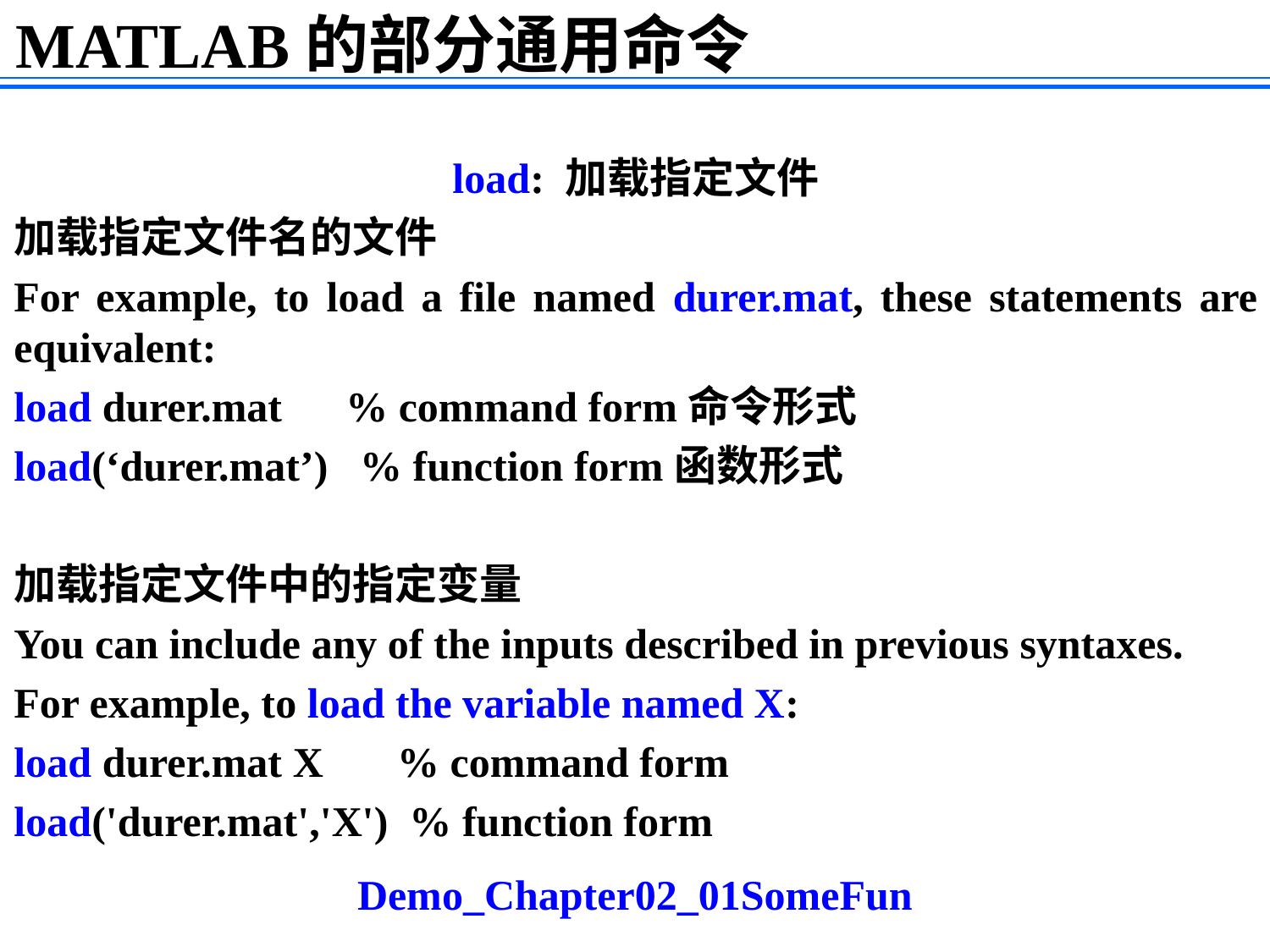

MATLAB的部分通用命令

load: 加载指定文件
加载指定文件名的文件
For example, to load a file named durer.mat, these statements are equivalent:
load durer.mat      % command form命令形式
load(‘durer.mat’)   % function form函数形式

加载指定文件中的指定变量
You can include any of the inputs described in previous syntaxes.
For example, to load the variable named X:
load durer.mat X       % command form
load('durer.mat','X')  % function form
Demo_Chapter02_01SomeFun